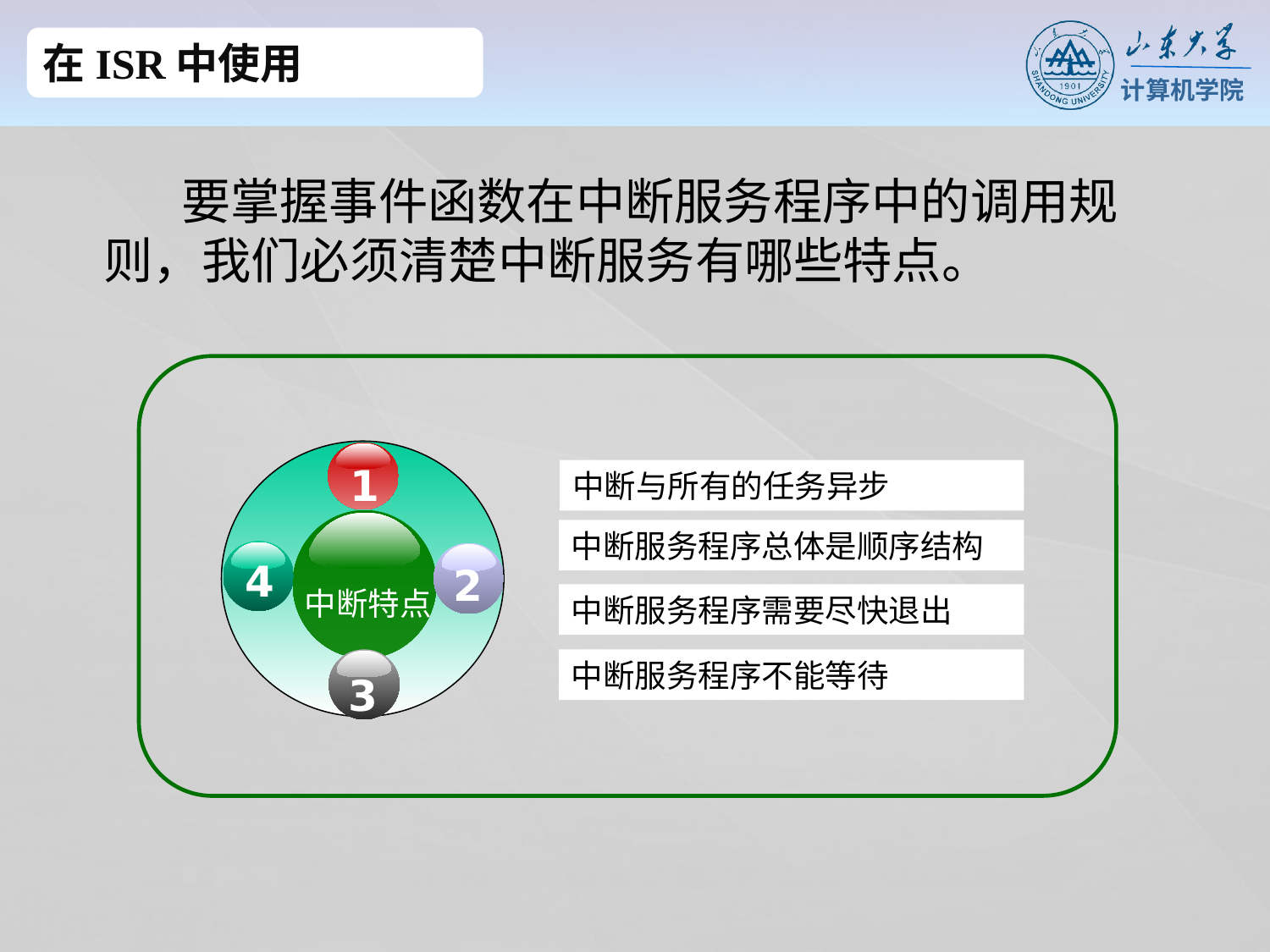

在ISR中使用
      要掌握事件函数在中断服务程序中的调用规则，我们必须清楚中断服务有哪些特点。

中断特点

1
中断与所有的任务异步
中断服务程序总体是顺序结构

4

2
中断服务程序需要尽快退出

3
中断服务程序不能等待